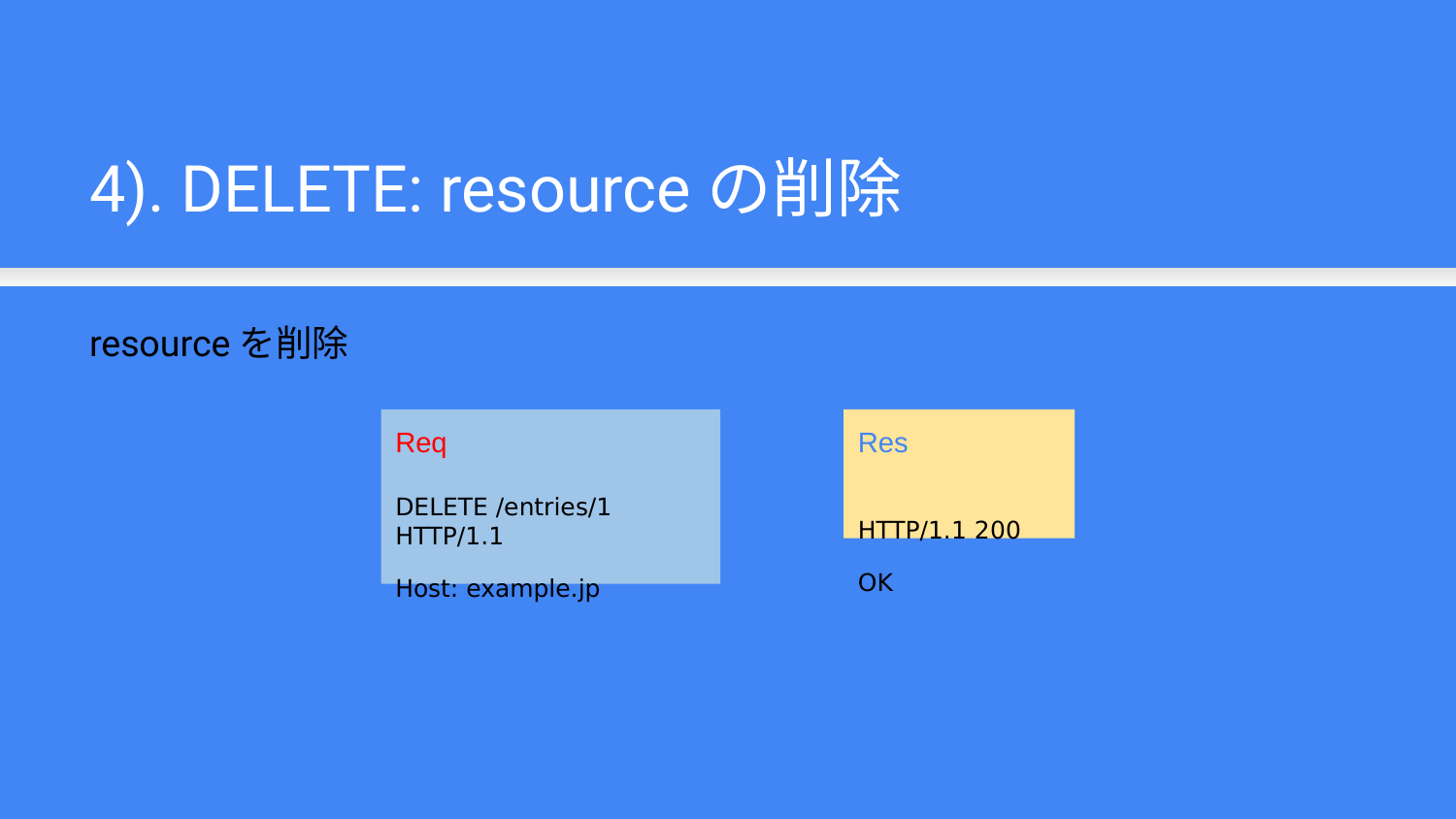

4). DELETE: resourceの削除
resourceを削除
Req

DELETE /entries/1 HTTP/1.1
Host: example.jp

Res

HTTP/1.1 200 OK